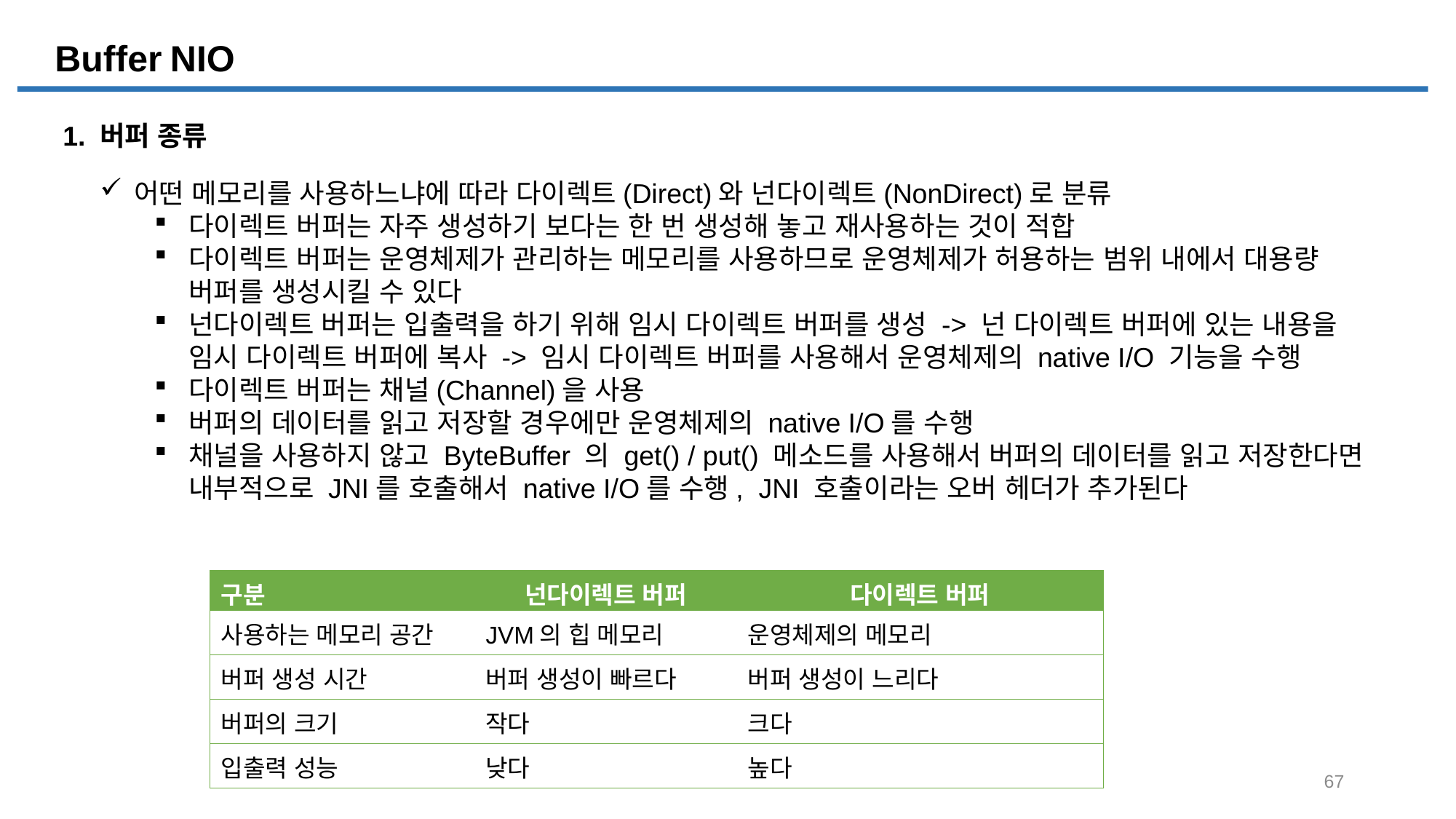

NIO

Buffer
1. 버퍼 종류
어떤 메모리를 사용하느냐에 따라 다이렉트(Direct)와 넌다이렉트(NonDirect)로 분류
다이렉트 버퍼는 자주 생성하기 보다는 한 번 생성해 놓고 재사용하는 것이 적합
다이렉트 버퍼는 운영체제가 관리하는 메모리를 사용하므로 운영체제가 허용하는 범위 내에서 대용량 버퍼를 생성시킬 수 있다
넌다이렉트 버퍼는 입출력을 하기 위해 임시 다이렉트 버퍼를 생성 -> 넌 다이렉트 버퍼에 있는 내용을 임시 다이렉트 버퍼에 복사 -> 임시 다이렉트 버퍼를 사용해서 운영체제의 native I/O 기능을 수행
다이렉트 버퍼는 채널(Channel)을 사용
버퍼의 데이터를 읽고 저장할 경우에만 운영체제의 native I/O를 수행
채널을 사용하지 않고 ByteBuffer 의 get() / put() 메소드를 사용해서 버퍼의 데이터를 읽고 저장한다면 내부적으로 JNI를 호출해서 native I/O를 수행,  JNI 호출이라는 오버 헤더가 추가된다
| 구분 | 넌다이렉트 버퍼 | 다이렉트 버퍼 |
| --- | --- | --- |
| 사용하는 메모리 공간 | JVM의 힙 메모리 | 운영체제의 메모리 |
| 버퍼 생성 시간 | 버퍼 생성이 빠르다 | 버퍼 생성이 느리다 |
| 버퍼의 크기 | 작다 | 크다 |
| 입출력 성능 | 낮다 | 높다 |
67